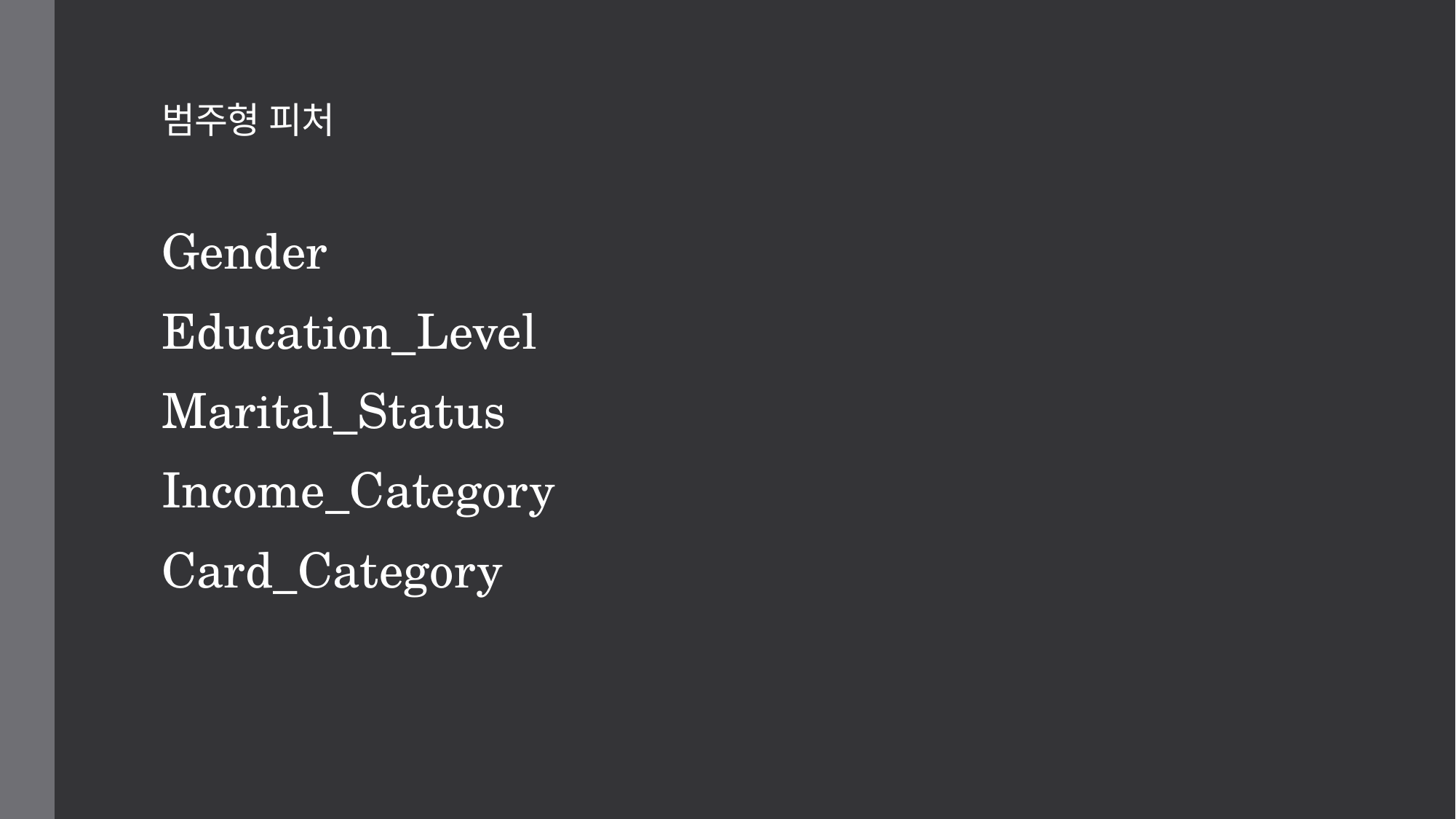

# 범주형 피처
Gender
Education_Level
Marital_Status
Income_Category
Card_Category